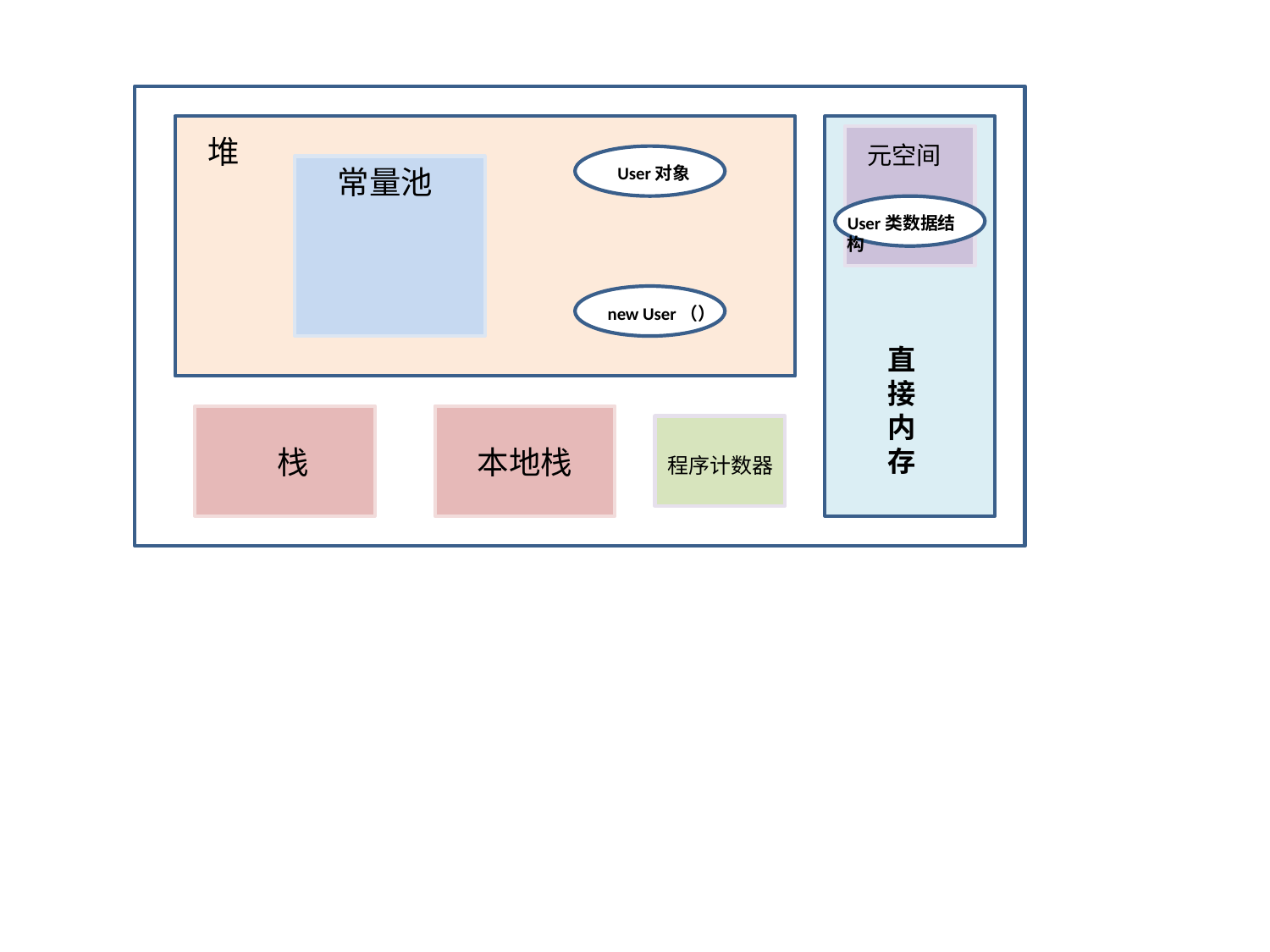

堆

元空间

常量池
User对象

User类数据结构

new User（）
直接内存

栈
本地栈
程序计数器